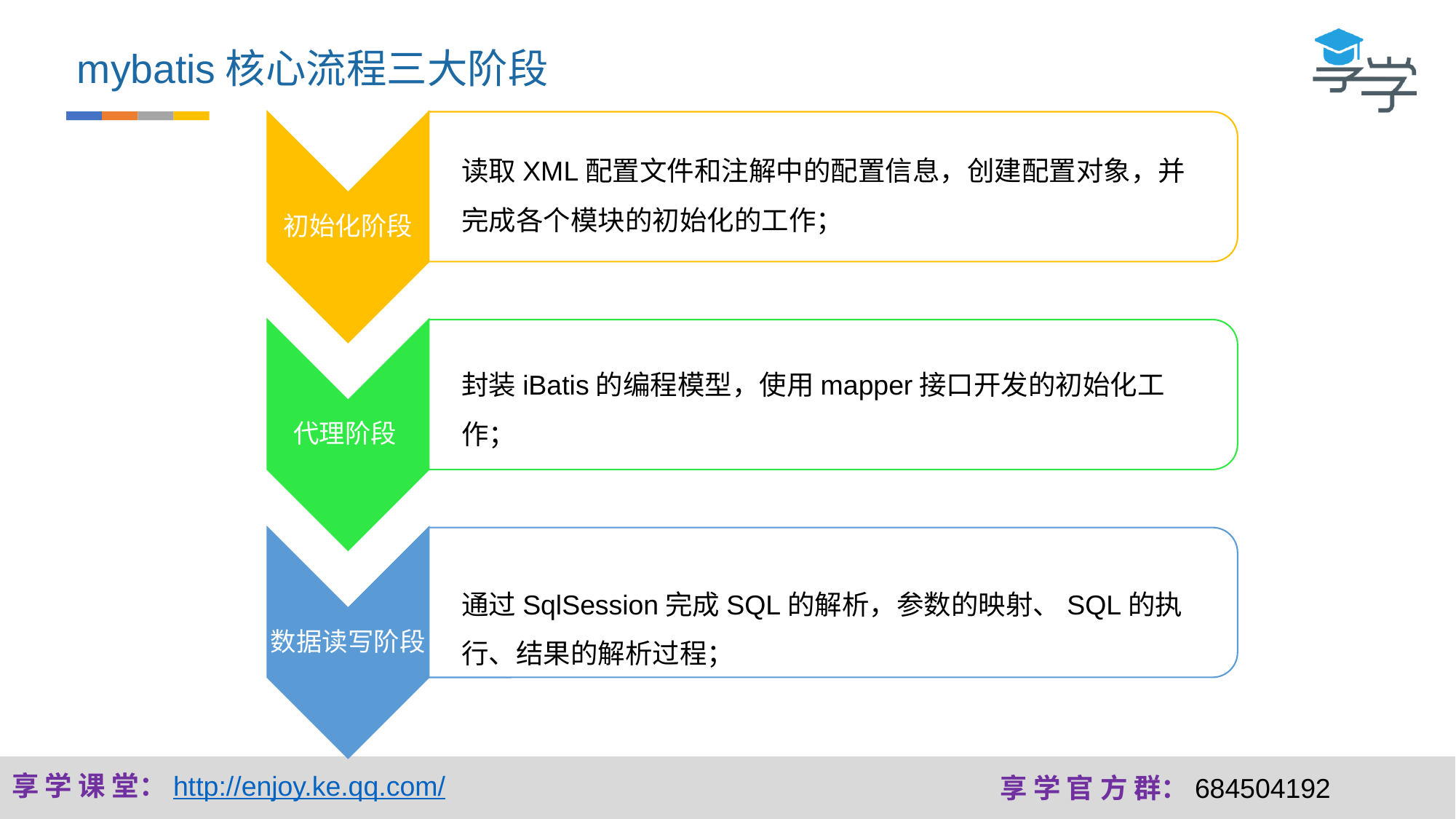

mybatis核心流程三大阶段

初始化阶段
代理阶段
数据读写阶段
读取XML配置文件和注解中的配置信息，创建配置对象，并完成各个模块的初始化的工作；
封装iBatis的编程模型，使用mapper接口开发的初始化工作；
通过SqlSession完成SQL的解析，参数的映射、SQL的执行、结果的解析过程；